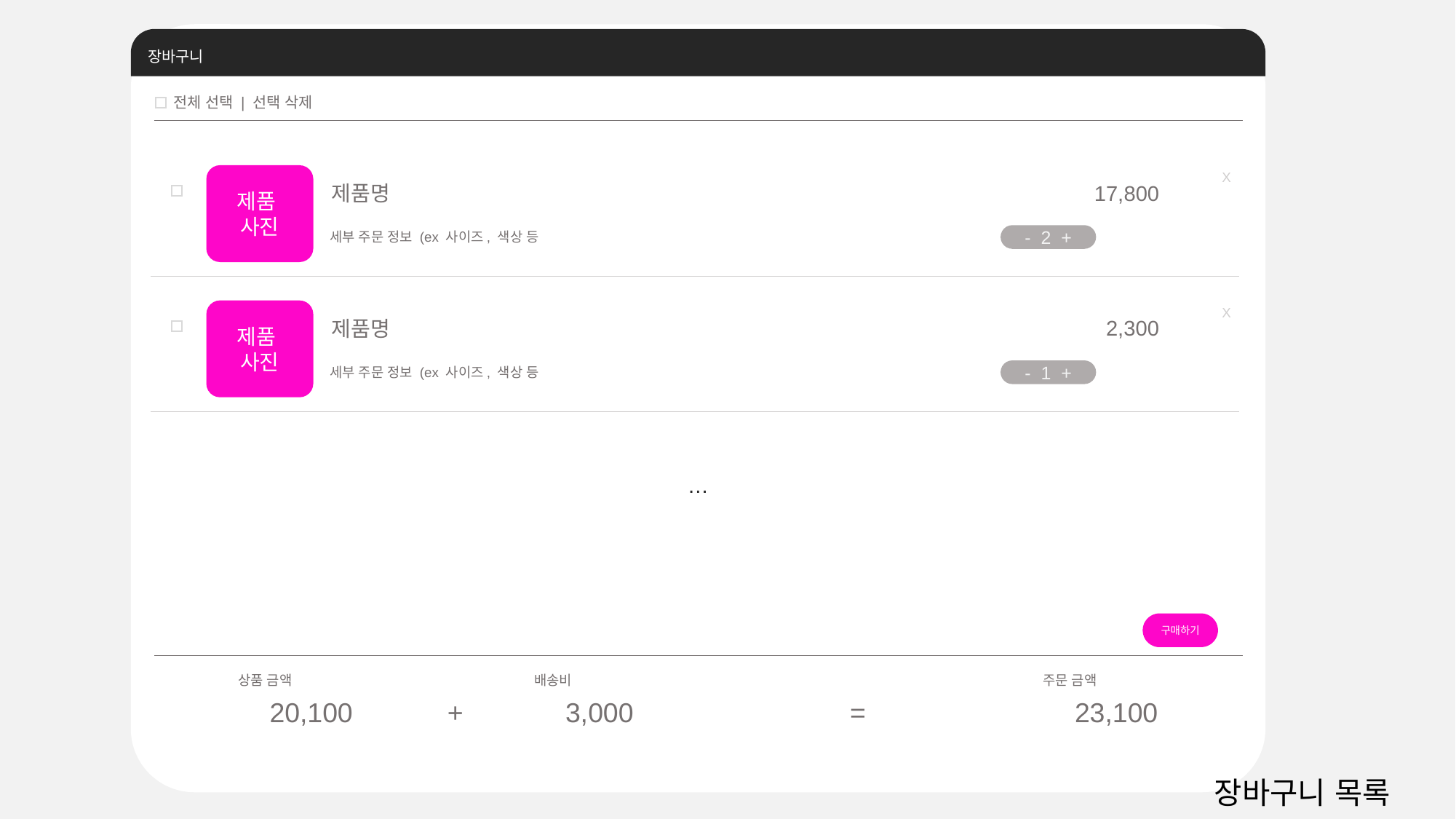

로그아웃 | 마이페이지

…

장바구니
전체 선택 | 선택 삭제

X
제품
사진
제품명
세부 주문 정보 (ex 사이즈, 색상 등

-  2  +
17,800
X
제품
사진
제품명
세부 주문 정보 (ex 사이즈, 색상 등

-  1  +
2,300
구매하기
상품 금액
20,100
배송비
3,000
주문 금액
23,100
+
=
장바구니 목록